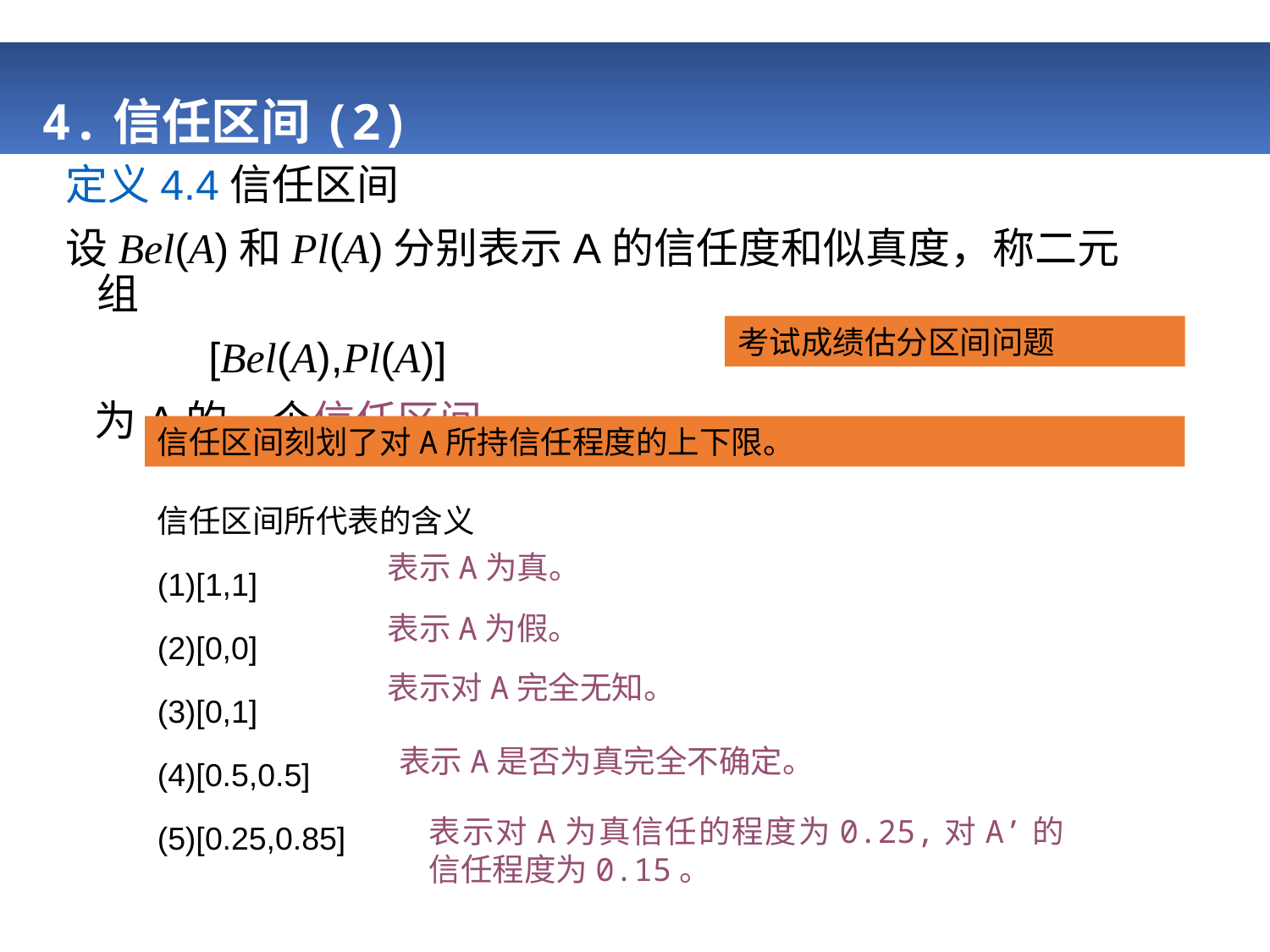

# 4.信任区间(2)
定义4.4信任区间
设Bel(A)和Pl(A)分别表示A的信任度和似真度，称二元组
               [Bel(A),Pl(A)]
  为A的一个信任区间。

考试成绩估分区间问题
信任区间刻划了对A所持信任程度的上下限。
信任区间所代表的含义
(1)[1,1]
(2)[0,0]
(3)[0,1]
(4)[0.5,0.5]
(5)[0.25,0.85]
表示A为真。
表示A为假。
表示对A完全无知。
表示A是否为真完全不确定。
表示对A为真信任的程度为0.25,对A’的信任程度为0.15。